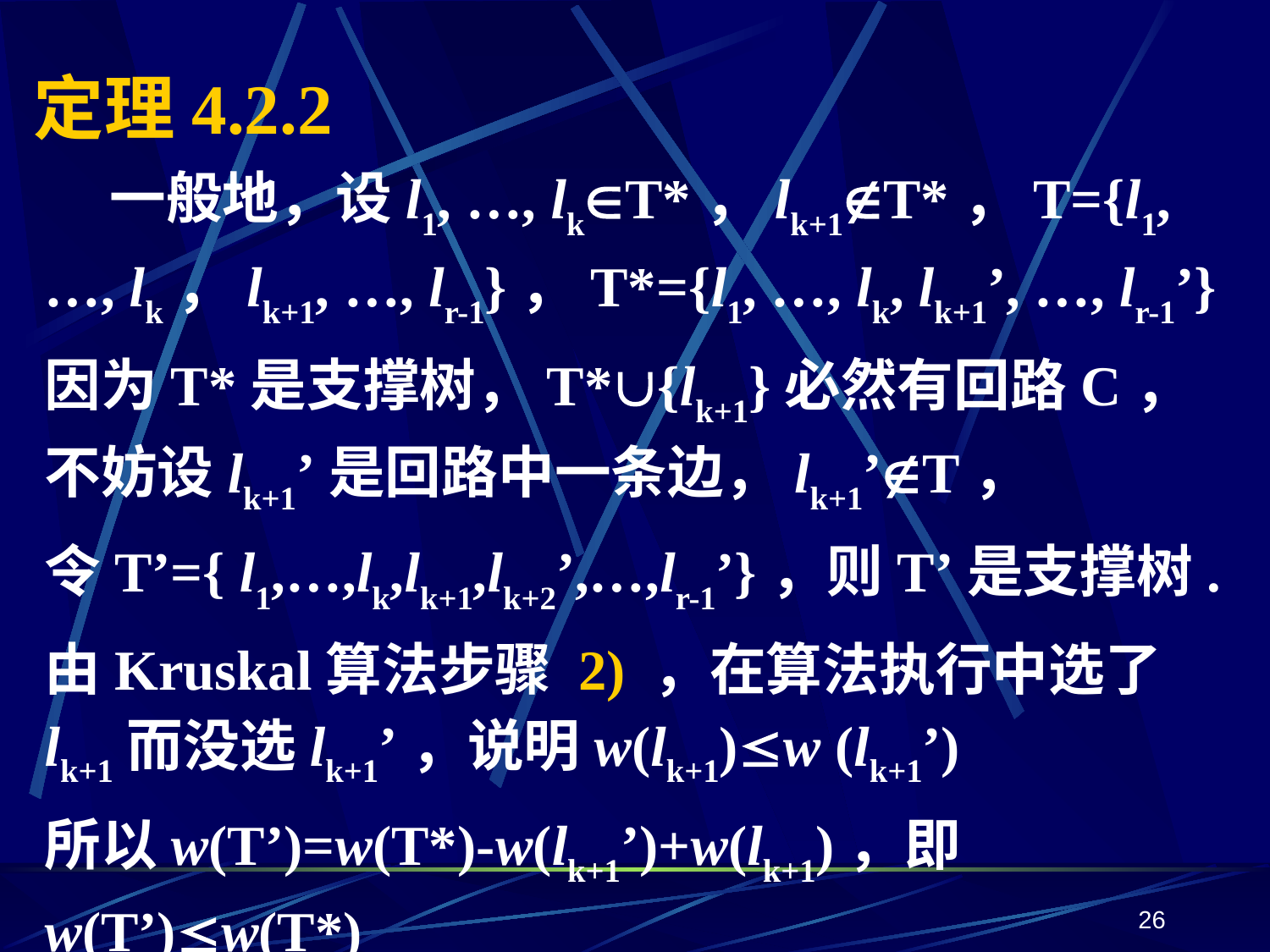

# 定理4.2.2
    一般地，设l1, …, lk∈T*，lk+1∉T*，T={l1, …, lk，lk+1, …, lr-1}，T*={l1, …, lk, lk+1’, …, lr-1’}
因为T*是支撑树，T*∪{lk+1}必然有回路C，不妨设lk+1’是回路中一条边，lk+1’∉T，
令T’={ l1,…,lk,lk+1,lk+2’,…,lr-1’}，则T’是支撑树.
由Kruskal算法步骤 2) ，在算法执行中选了lk+1而没选lk+1’，说明w(lk+1)≤w (lk+1’)
所以w(T’)=w(T*)-w(lk+1’)+w(lk+1)，即w(T’)≤w(T*)
26